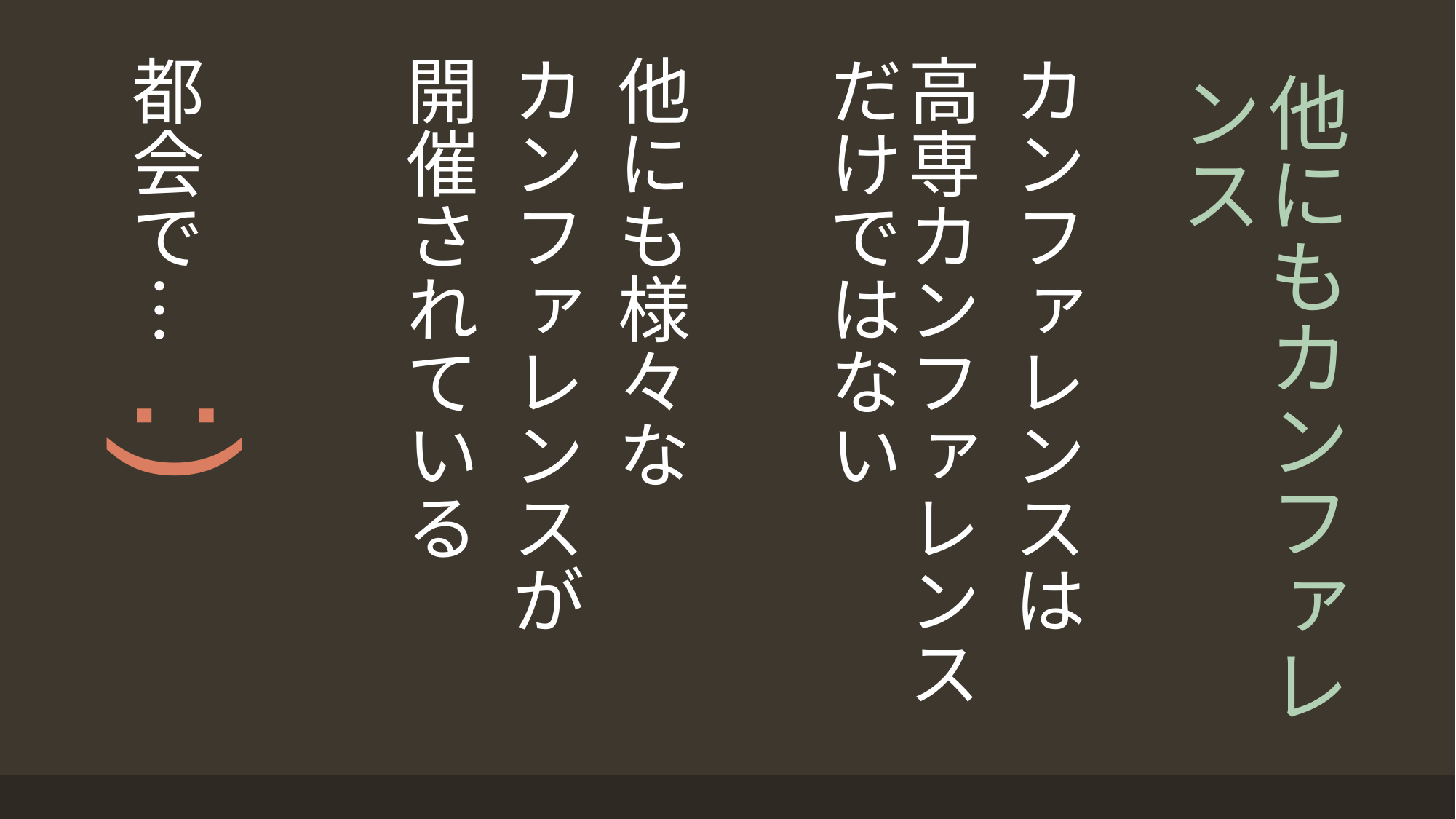

カンファレンスは
高専カンファレンスだけではない

他にも様々な
カンファレンスが
開催されている

都会で…  :)
# 他にもカンファレンス